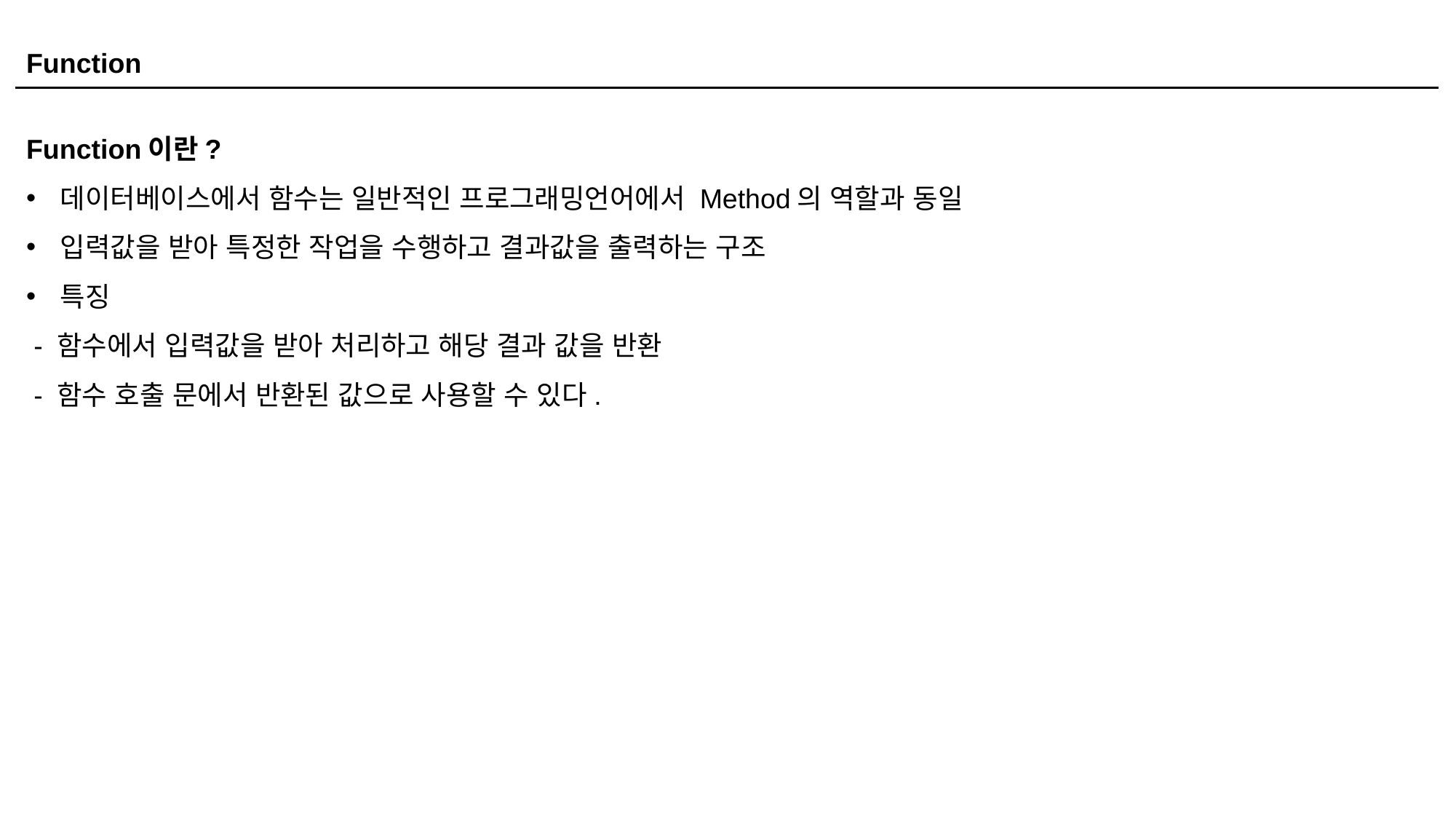

Function
Function이란?
데이터베이스에서 함수는 일반적인 프로그래밍언어에서 Method의 역할과 동일
입력값을 받아 특정한 작업을 수행하고 결과값을 출력하는 구조
특징
 - 함수에서 입력값을 받아 처리하고 해당 결과 값을 반환
 - 함수 호출 문에서 반환된 값으로 사용할 수 있다.